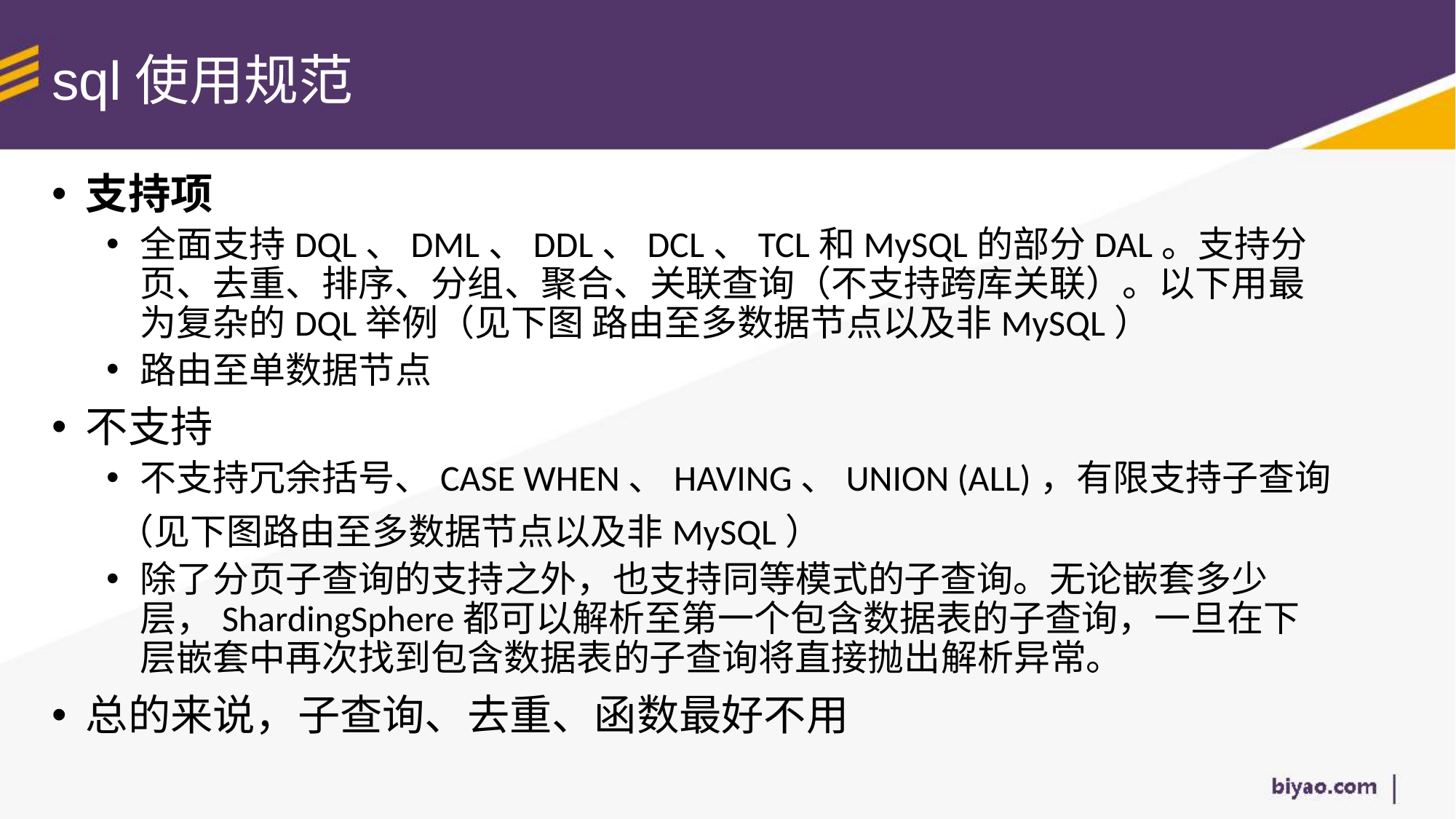

sql使用规范
支持项
全面支持DQL、DML、DDL、DCL、TCL和MySQL的部分DAL。支持分页、去重、排序、分组、聚合、关联查询（不支持跨库关联）。以下用最为复杂的DQL举例（见下图 路由至多数据节点以及非MySQL）
路由至单数据节点
不支持
不支持冗余括号、CASE WHEN、HAVING、UNION (ALL)，有限支持子查询
       （见下图路由至多数据节点以及非MySQL）
除了分页子查询的支持之外，也支持同等模式的子查询。无论嵌套多少层，ShardingSphere都可以解析至第一个包含数据表的子查询，一旦在下层嵌套中再次找到包含数据表的子查询将直接抛出解析异常。
总的来说，子查询、去重、函数最好不用